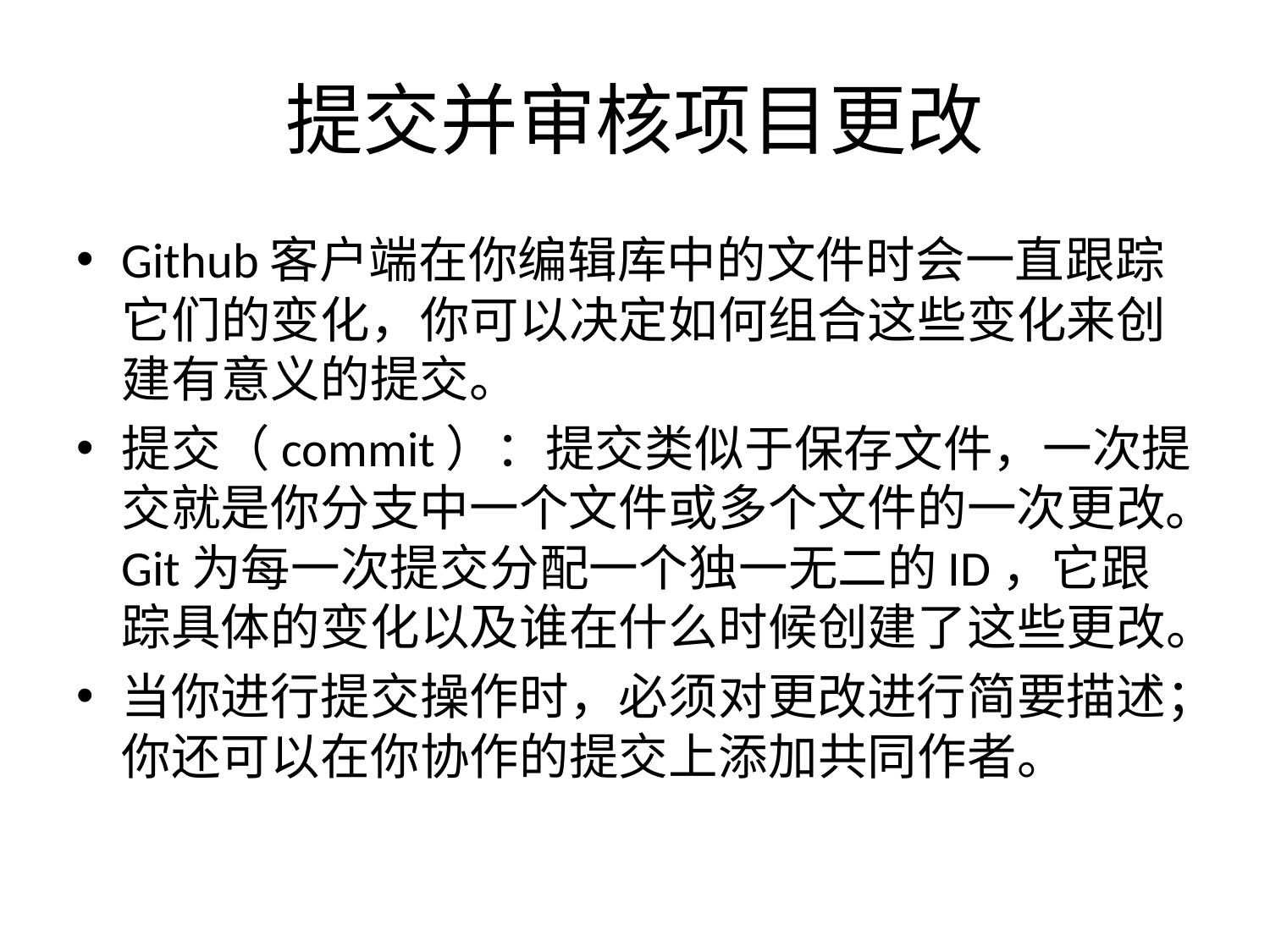

# 提交并审核项目更改
Github客户端在你编辑库中的文件时会一直跟踪它们的变化，你可以决定如何组合这些变化来创建有意义的提交。
提交（commit）：提交类似于保存文件，一次提交就是你分支中一个文件或多个文件的一次更改。Git为每一次提交分配一个独一无二的ID，它跟踪具体的变化以及谁在什么时候创建了这些更改。
当你进行提交操作时，必须对更改进行简要描述；你还可以在你协作的提交上添加共同作者。